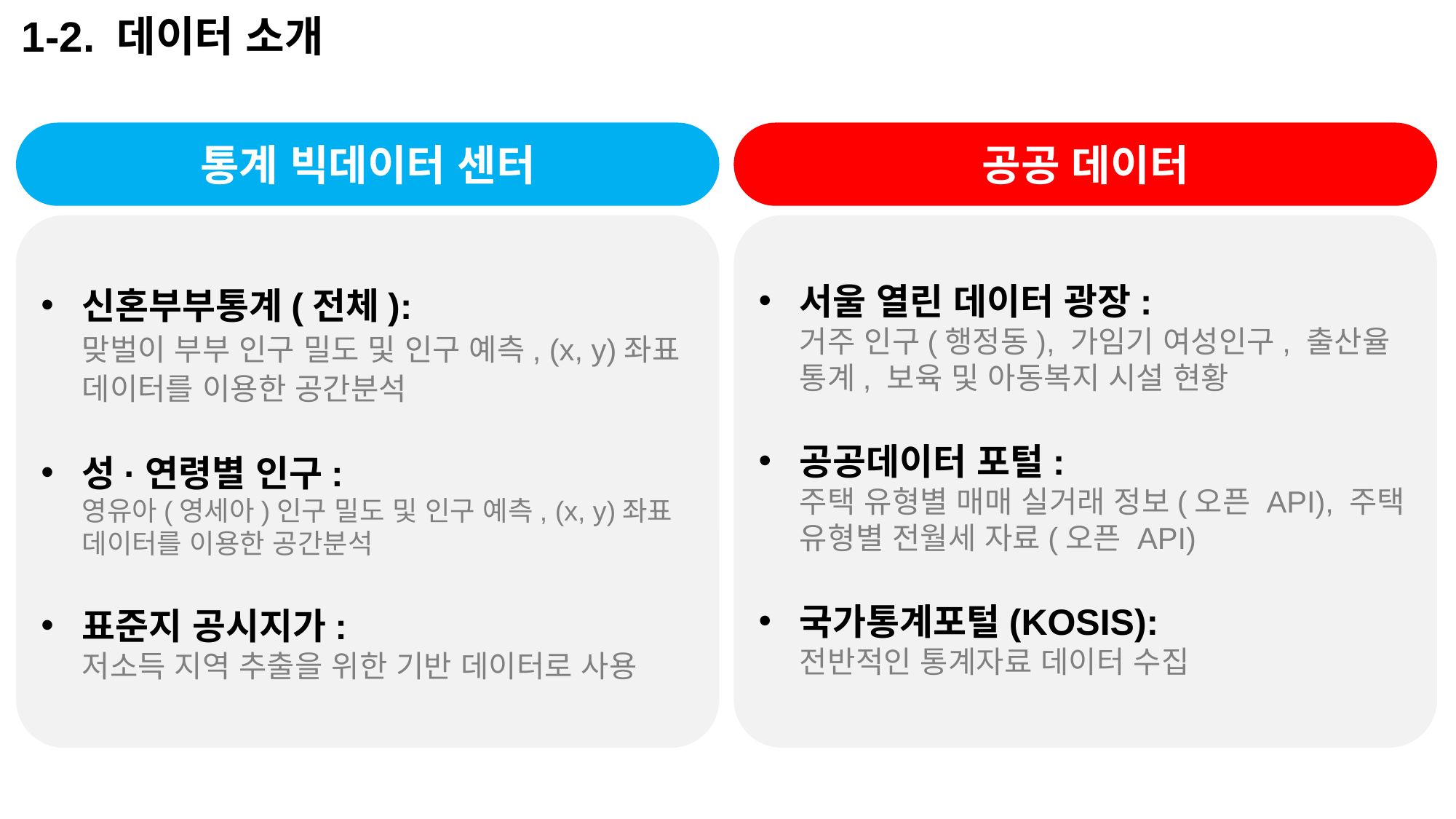

1-2. 데이터 소개
통계 빅데이터 센터

신혼부부통계(전체):
맞벌이 부부 인구 밀도 및 인구 예측, (x, y)좌표 데이터를 이용한 공간분석

성·연령별 인구:
영유아(영세아)인구 밀도 및 인구 예측, (x, y)좌표 데이터를 이용한 공간분석

표준지 공시지가:
저소득 지역 추출을 위한 기반 데이터로 사용

공공 데이터

서울 열린 데이터 광장:
거주 인구(행정동), 가임기 여성인구, 출산율 통계, 보육 및 아동복지 시설 현황

공공데이터 포털:
주택 유형별 매매 실거래 정보(오픈 API), 주택 유형별 전월세 자료(오픈 API)

국가통계포털(KOSIS):
전반적인 통계자료 데이터 수집